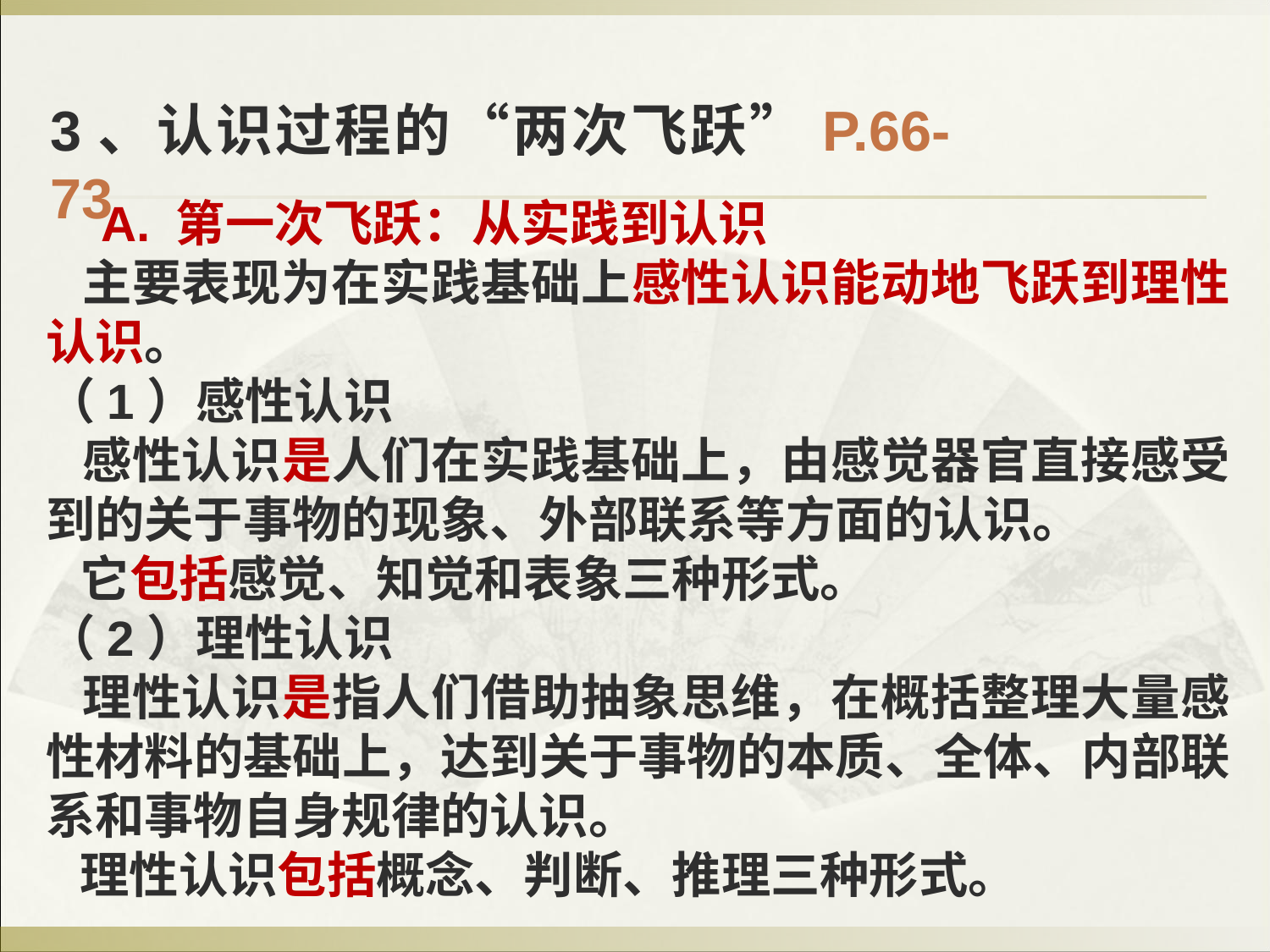

3、认识过程的“两次飞跃”P.66-73
    A. 第一次飞跃：从实践到认识
  主要表现为在实践基础上感性认识能动地飞跃到理性认识。
（1）感性认识
  感性认识是人们在实践基础上，由感觉器官直接感受到的关于事物的现象、外部联系等方面的认识。
  它包括感觉、知觉和表象三种形式。
（2）理性认识
  理性认识是指人们借助抽象思维，在概括整理大量感性材料的基础上，达到关于事物的本质、全体、内部联系和事物自身规律的认识。
  理性认识包括概念、判断、推理三种形式。